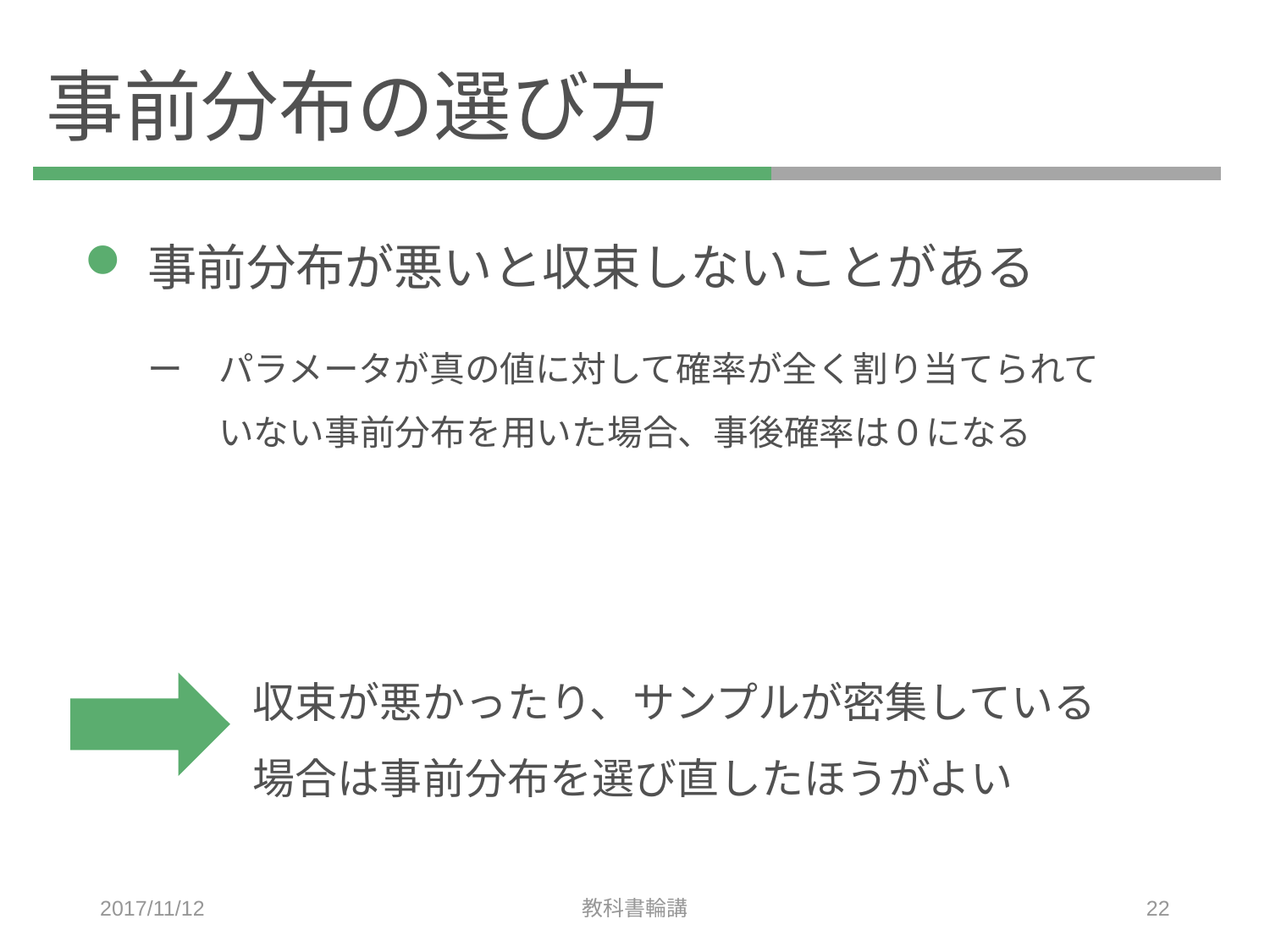

# 事前分布の選び方
事前分布が悪いと収束しないことがある
ー　パラメータが真の値に対して確率が全く割り当てられて
　　いない事前分布を用いた場合、事後確率は０になる
収束が悪かったり、サンプルが密集している
場合は事前分布を選び直したほうがよい

2017/11/12
教科書輪講
22